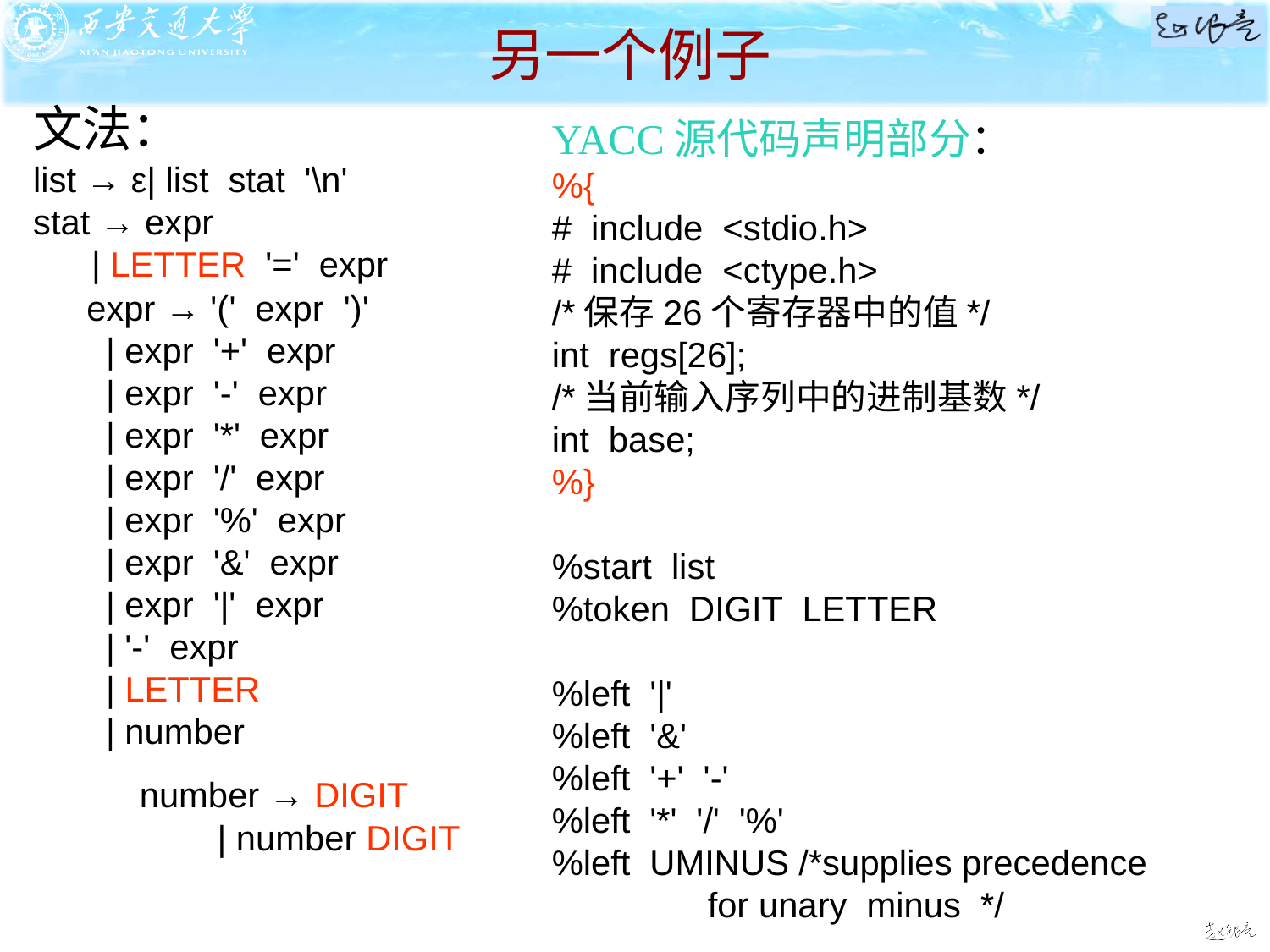

# 另一个例子

文法：
list → ε| list  stat  '\n'
stat → expr
      | LETTER  '='  expr
YACC源代码声明部分：
%{
#  include  <stdio.h>
#  include  <ctype.h>
/*保存26个寄存器中的值*/
int  regs[26];
/*当前输入序列中的进制基数*/
int  base;
%}

%start  list
%token  DIGIT  LETTER

%left  '|'
%left  '&'
%left  '+'  '-'
%left  '*'  '/'  '%'
%left  UMINUS /*supplies precedence
                for unary  minus  */
expr → '('  expr  ')'
  | expr  '+'  expr
  | expr  '-'  expr
  | expr  '*'  expr
  | expr  '/'  expr
  | expr  '%'  expr
  | expr  '&'  expr
  | expr  '|'  expr
  | '-'  expr
  | LETTER
  | number
number → DIGIT
        | number DIGIT
23